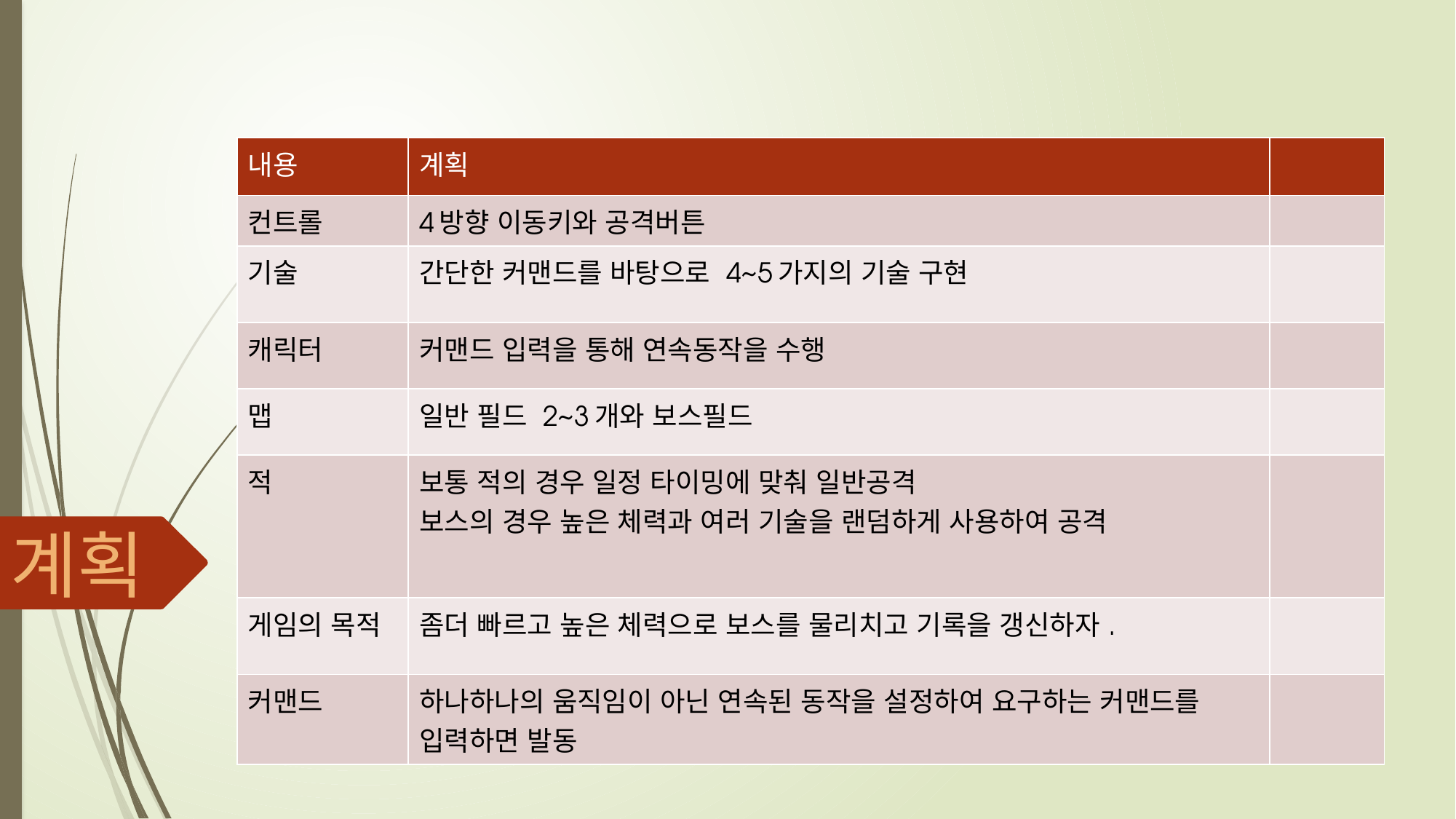

| 내용 | 계획 |  |
| --- | --- | --- |
| 컨트롤 | 4방향 이동키와 공격버튼 |  |
| 기술 | 간단한 커맨드를 바탕으로 4~5가지의 기술 구현 |  |
| 캐릭터 | 커맨드 입력을 통해 연속동작을 수행 |  |
| 맵 | 일반 필드 2~3개와 보스필드 |  |
| 적 | 보통 적의 경우 일정 타이밍에 맞춰 일반공격 보스의 경우 높은 체력과 여러 기술을 랜덤하게 사용하여 공격 |  |
| 게임의 목적 | 좀더 빠르고 높은 체력으로 보스를 물리치고 기록을 갱신하자. |  |
| 커맨드 | 하나하나의 움직임이 아닌 연속된 동작을 설정하여 요구하는 커맨드를 입력하면 발동 |  |
#
계획